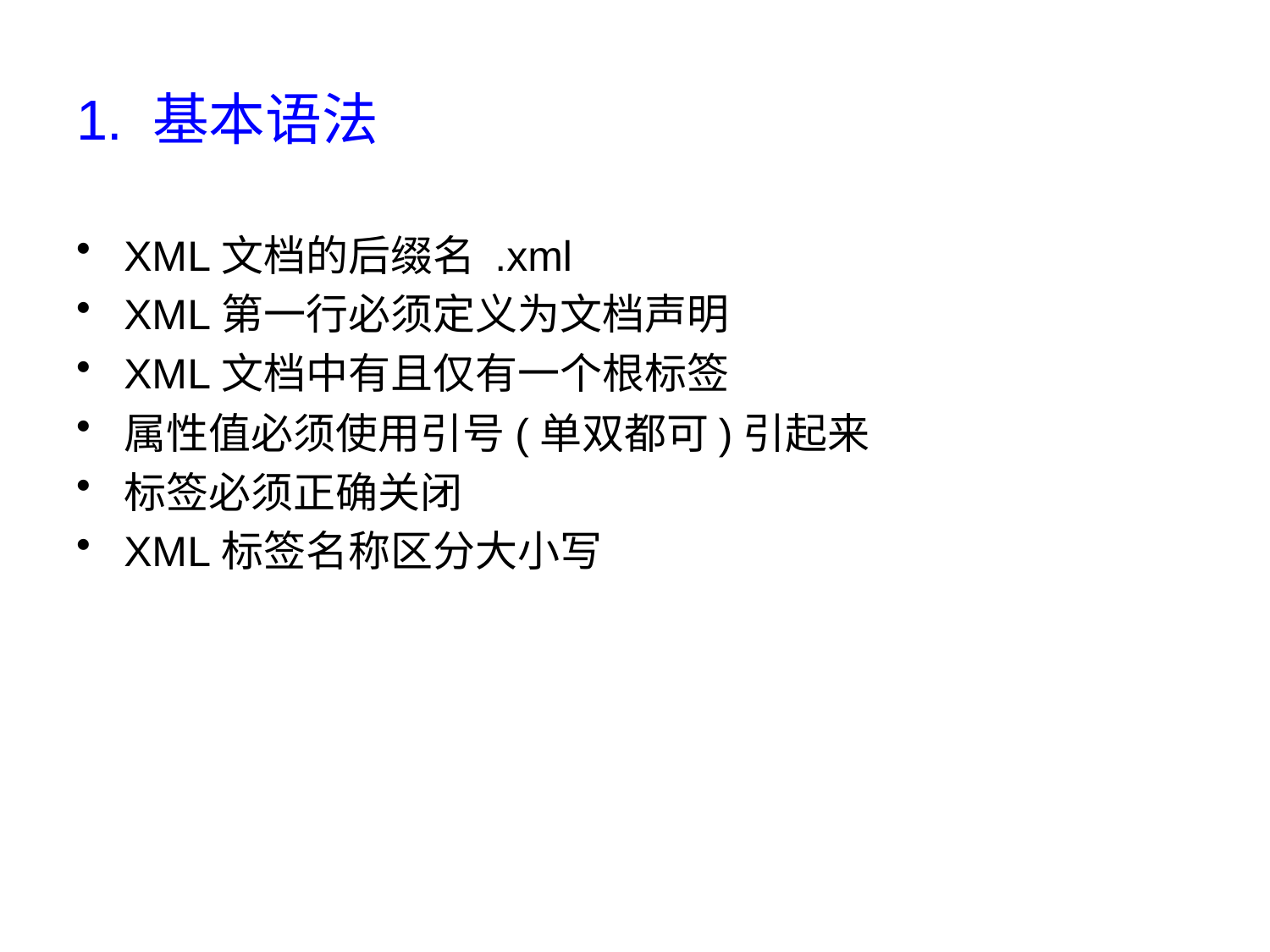

# 1. 基本语法
XML文档的后缀名 .xml
XML第一行必须定义为文档声明
XML文档中有且仅有一个根标签
属性值必须使用引号(单双都可)引起来
标签必须正确关闭
XML标签名称区分大小写